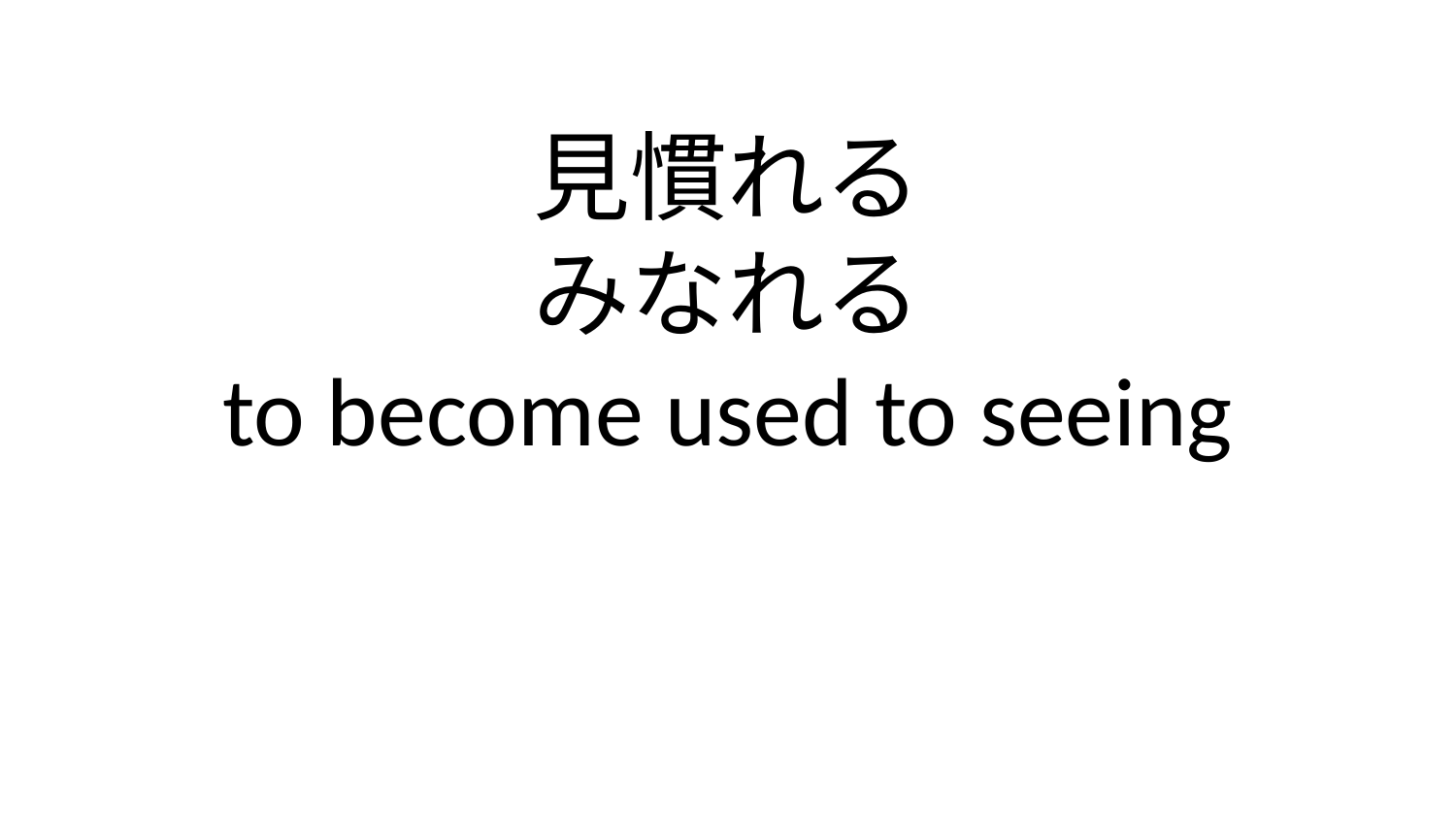

見慣れる
みなれる
to become used to seeing